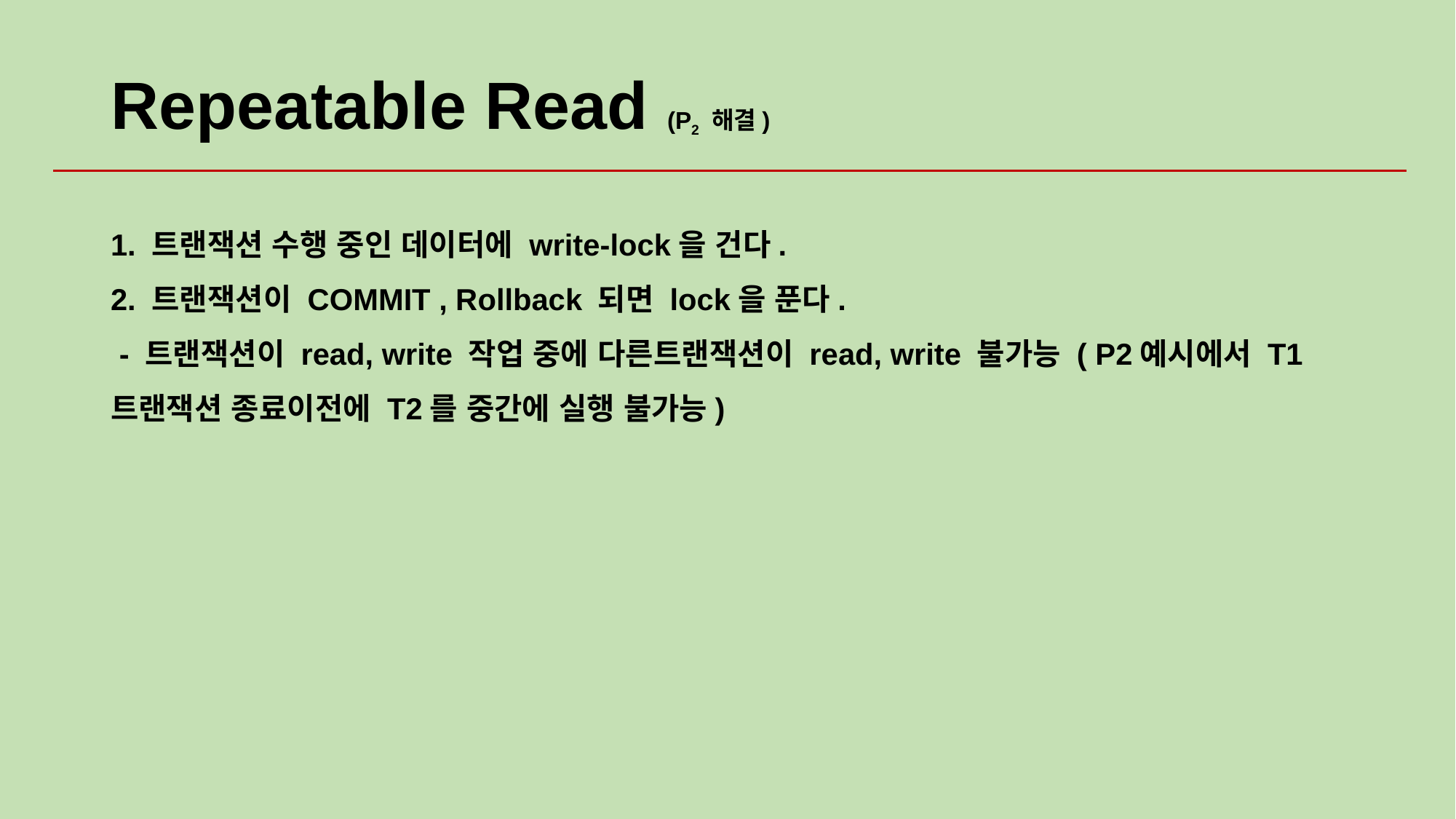

# Repeatable Read (P2 해결)
1. 트랜잭션 수행 중인 데이터에 write-lock을 건다.
2. 트랜잭션이 COMMIT , Rollback 되면 lock을 푼다.
 - 트랜잭션이 read, write 작업 중에 다른트랜잭션이 read, write 불가능 ( P2예시에서 T1트랜잭션 종료이전에 T2를 중간에 실행 불가능)